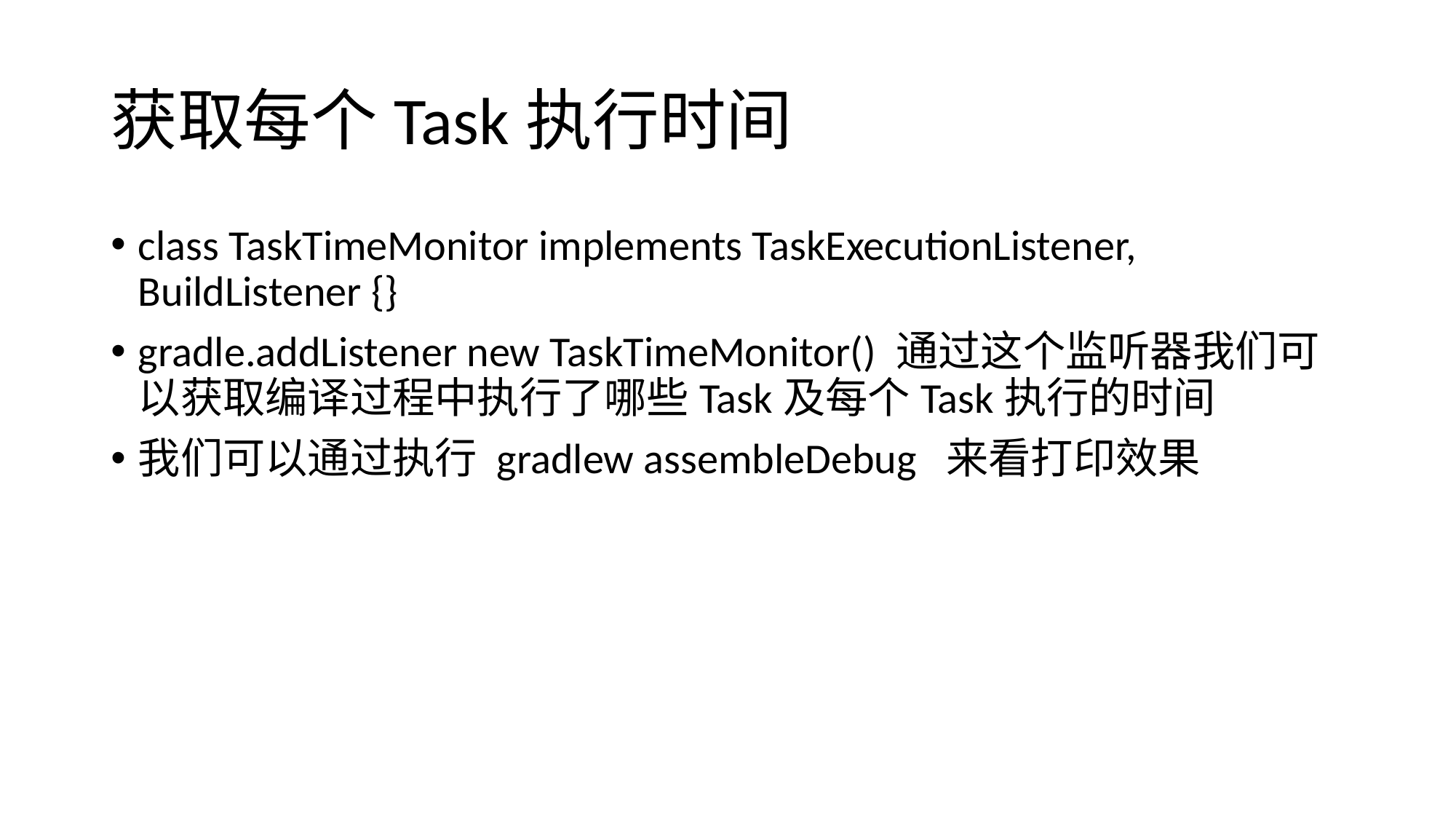

# 获取每个Task执行时间
class TaskTimeMonitor implements TaskExecutionListener, BuildListener {}
gradle.addListener new TaskTimeMonitor() 通过这个监听器我们可以获取编译过程中执行了哪些Task及每个Task执行的时间
我们可以通过执行 gradlew assembleDebug  来看打印效果